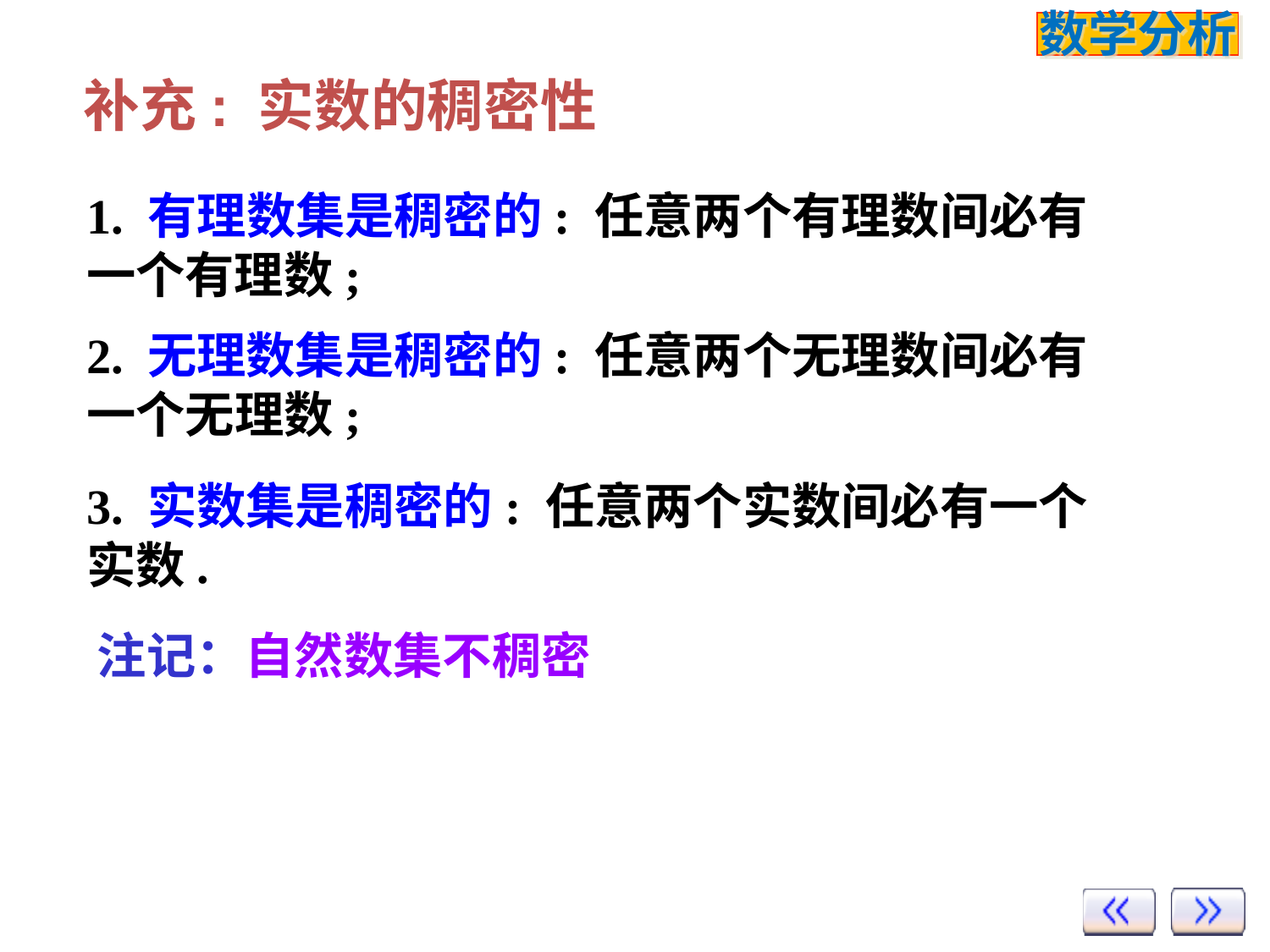

# 补充: 实数的稠密性
1. 有理数集是稠密的: 任意两个有理数间必有一个有理数;
2. 无理数集是稠密的: 任意两个无理数间必有一个无理数;
3. 实数集是稠密的: 任意两个实数间必有一个实数.
注记：自然数集不稠密